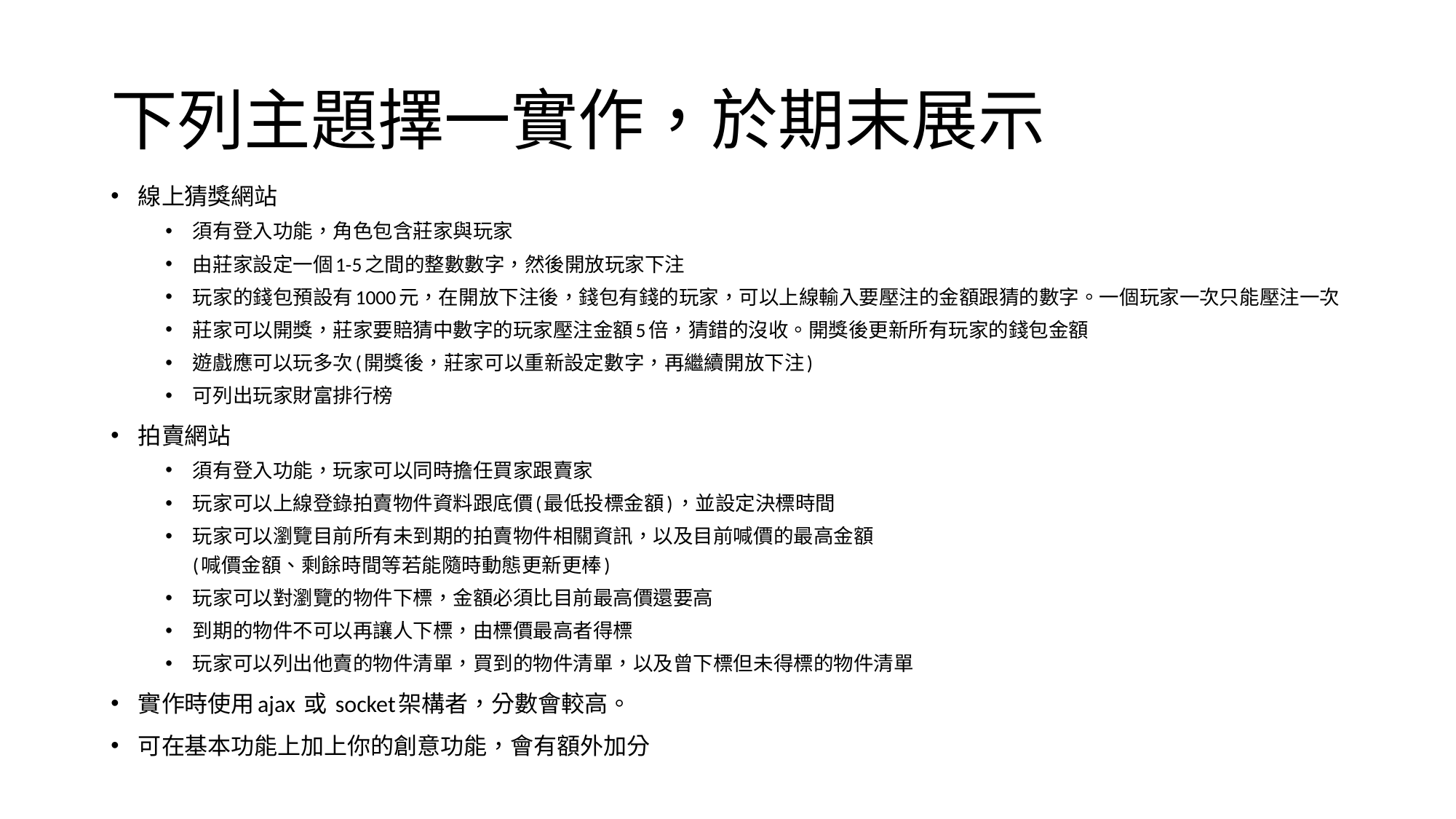

# 下列主題擇一實作，於期末展示
線上猜獎網站
須有登入功能，角色包含莊家與玩家
由莊家設定一個1-5之間的整數數字，然後開放玩家下注
玩家的錢包預設有1000元，在開放下注後，錢包有錢的玩家，可以上線輸入要壓注的金額跟猜的數字。一個玩家一次只能壓注一次
莊家可以開獎，莊家要賠猜中數字的玩家壓注金額5倍，猜錯的沒收。開獎後更新所有玩家的錢包金額
遊戲應可以玩多次(開獎後，莊家可以重新設定數字，再繼續開放下注)
可列出玩家財富排行榜
拍賣網站
須有登入功能，玩家可以同時擔任買家跟賣家
玩家可以上線登錄拍賣物件資料跟底價(最低投標金額)，並設定決標時間
玩家可以瀏覽目前所有未到期的拍賣物件相關資訊，以及目前喊價的最高金額
(喊價金額、剩餘時間等若能隨時動態更新更棒)
玩家可以對瀏覽的物件下標，金額必須比目前最高價還要高
到期的物件不可以再讓人下標，由標價最高者得標
玩家可以列出他賣的物件清單，買到的物件清單，以及曾下標但未得標的物件清單
實作時使用ajax 或 socket架構者，分數會較高。
可在基本功能上加上你的創意功能，會有額外加分